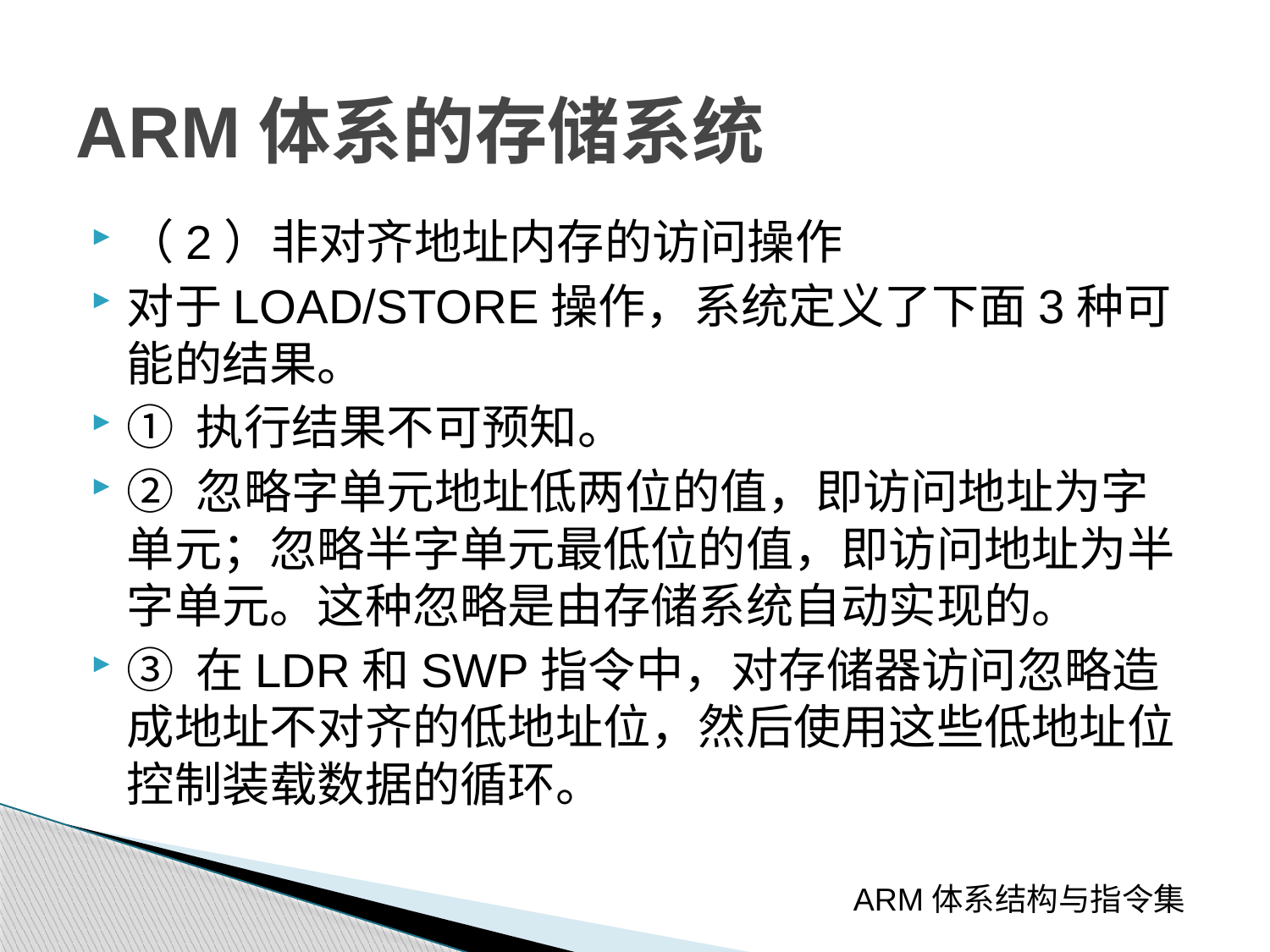

# ARM体系的存储系统
（2）非对齐地址内存的访问操作
对于LOAD/STORE操作，系统定义了下面3种可能的结果。
① 执行结果不可预知。
② 忽略字单元地址低两位的值，即访问地址为字单元；忽略半字单元最低位的值，即访问地址为半字单元。这种忽略是由存储系统自动实现的。
③ 在LDR和SWP指令中，对存储器访问忽略造成地址不对齐的低地址位，然后使用这些低地址位控制装载数据的循环。

            ARM体系结构与指令集